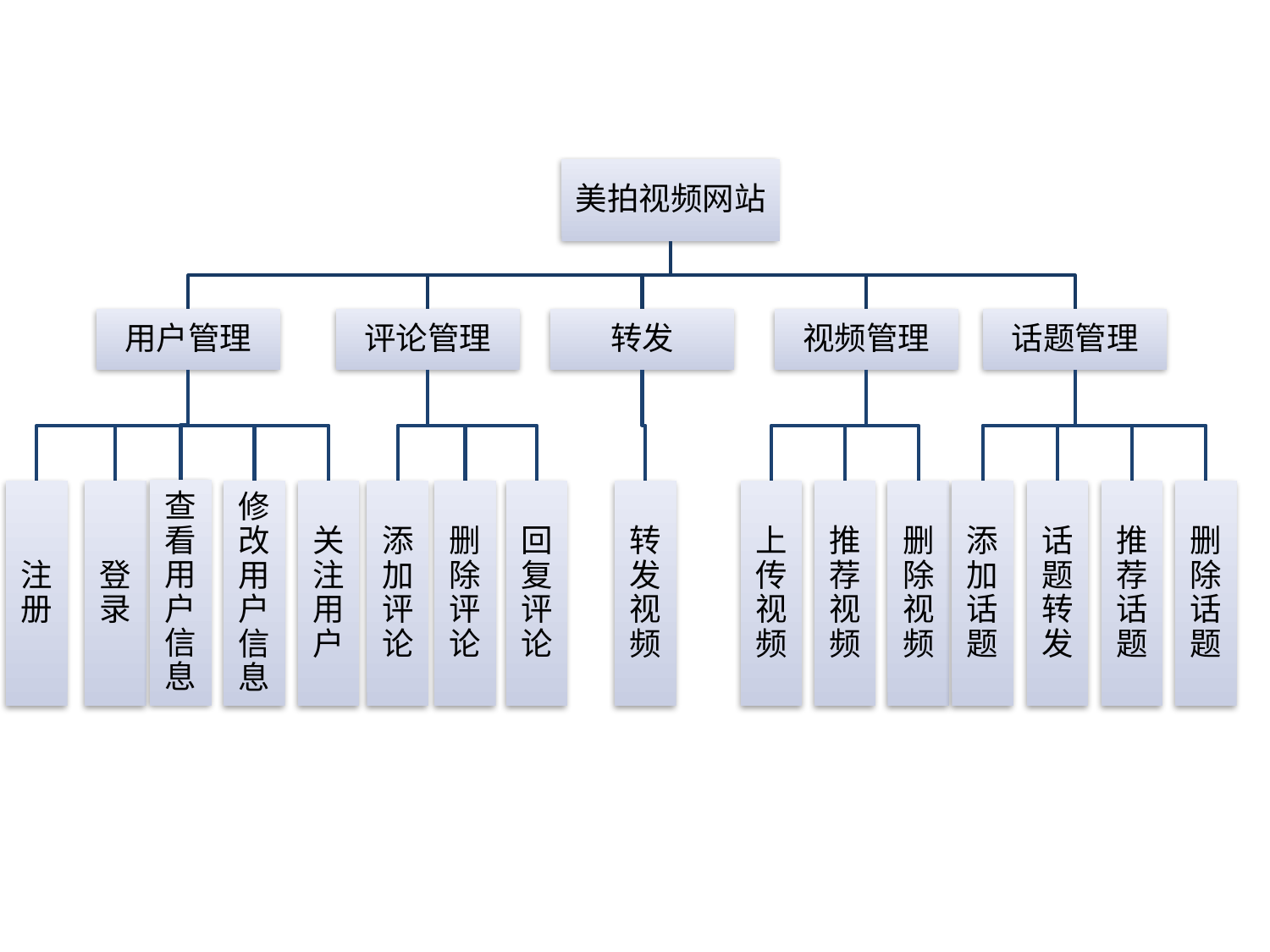

美拍视频网站
用户管理
注册
登录
查看用户信息
修改用户信息
关注用户
评论管理
添加评论
删除评论
回复评论
转发
转发视频
视频管理
上传视频
推荐视频
删除视频
话题管理
添加话题
话题转发
推荐话题
删除话题